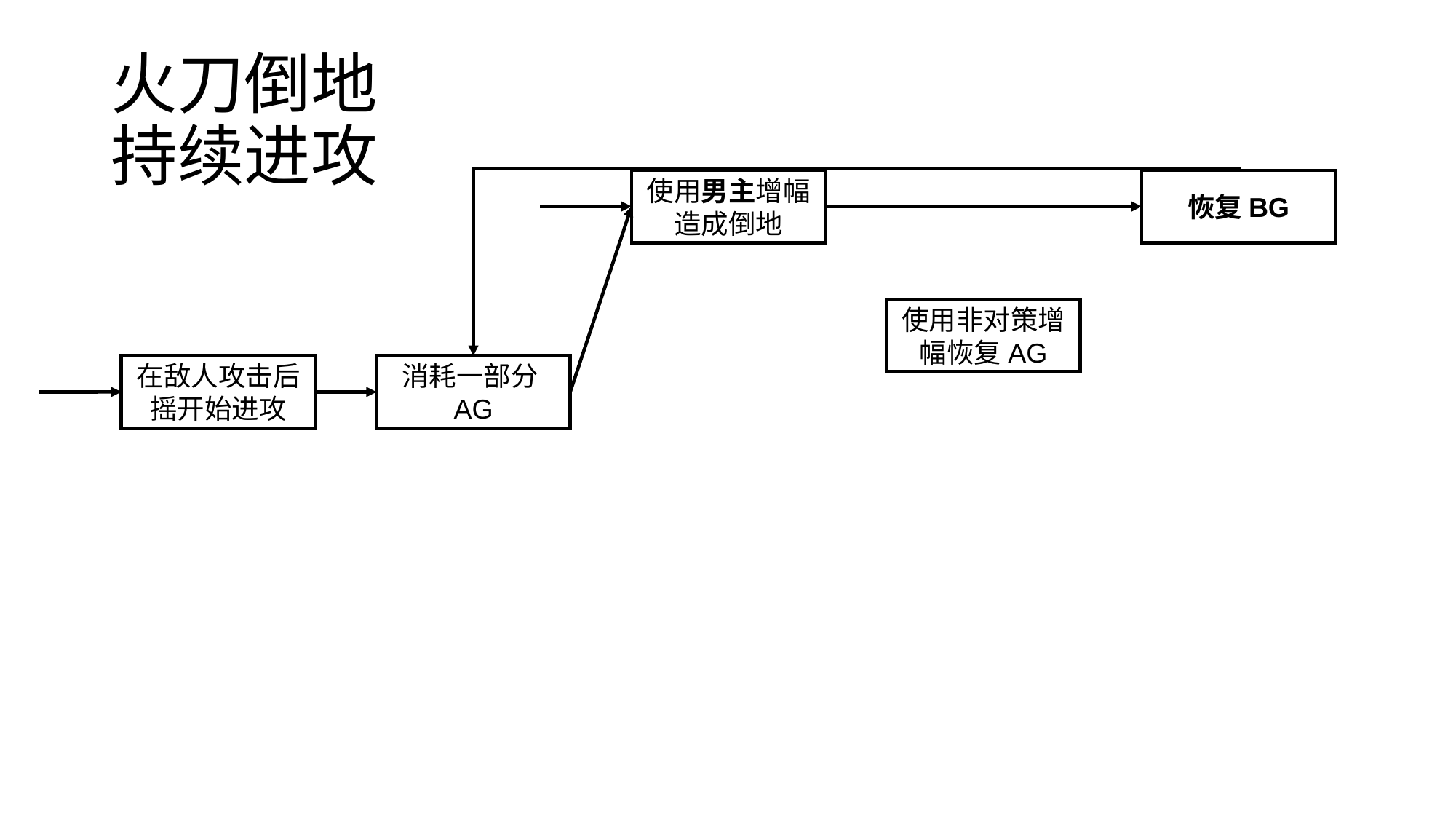

# 火刀倒地 持续进攻
使用男主增幅造成倒地
恢复BG
使用非对策增幅恢复AG
消耗一部分AG
在敌人攻击后摇开始进攻